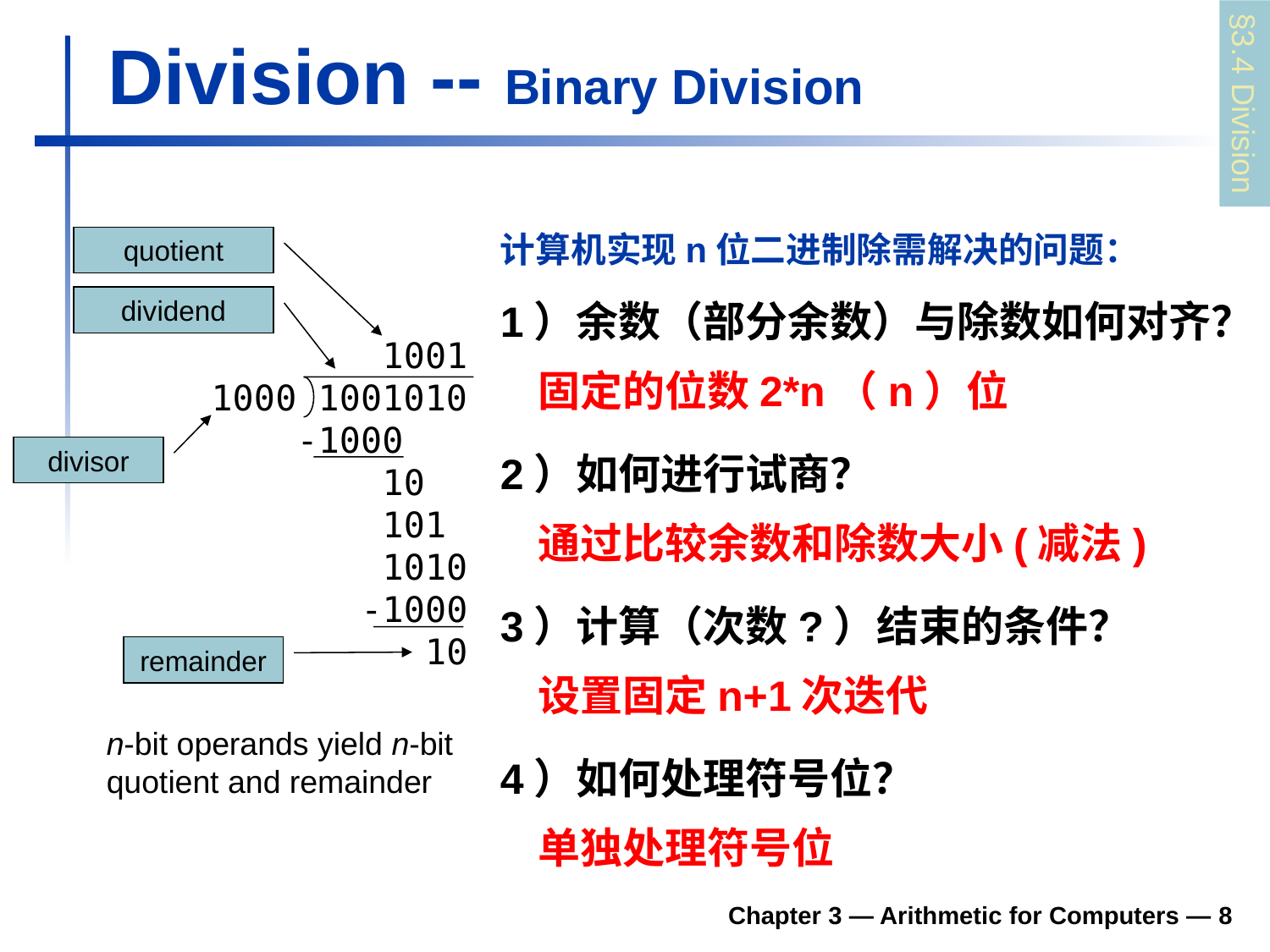

# Division -- Binary Division
§3.4 Division
计算机实现n位二进制除需解决的问题：
1）余数（部分余数）与除数如何对齐？

2）如何进行试商？

3）计算（次数?）结束的条件？

4）如何处理符号位？

quotient
dividend
        1001
1000 1001010
    -1000
        10
        101
        1010
       -1000
          10
固定的位数2*n（n）位

通过比较余数和除数大小(减法)

设置固定n+1次迭代

单独处理符号位

divisor

remainder
n-bit operands yield n-bit
quotient and remainder
Chapter 3 — Arithmetic for Computers — 8